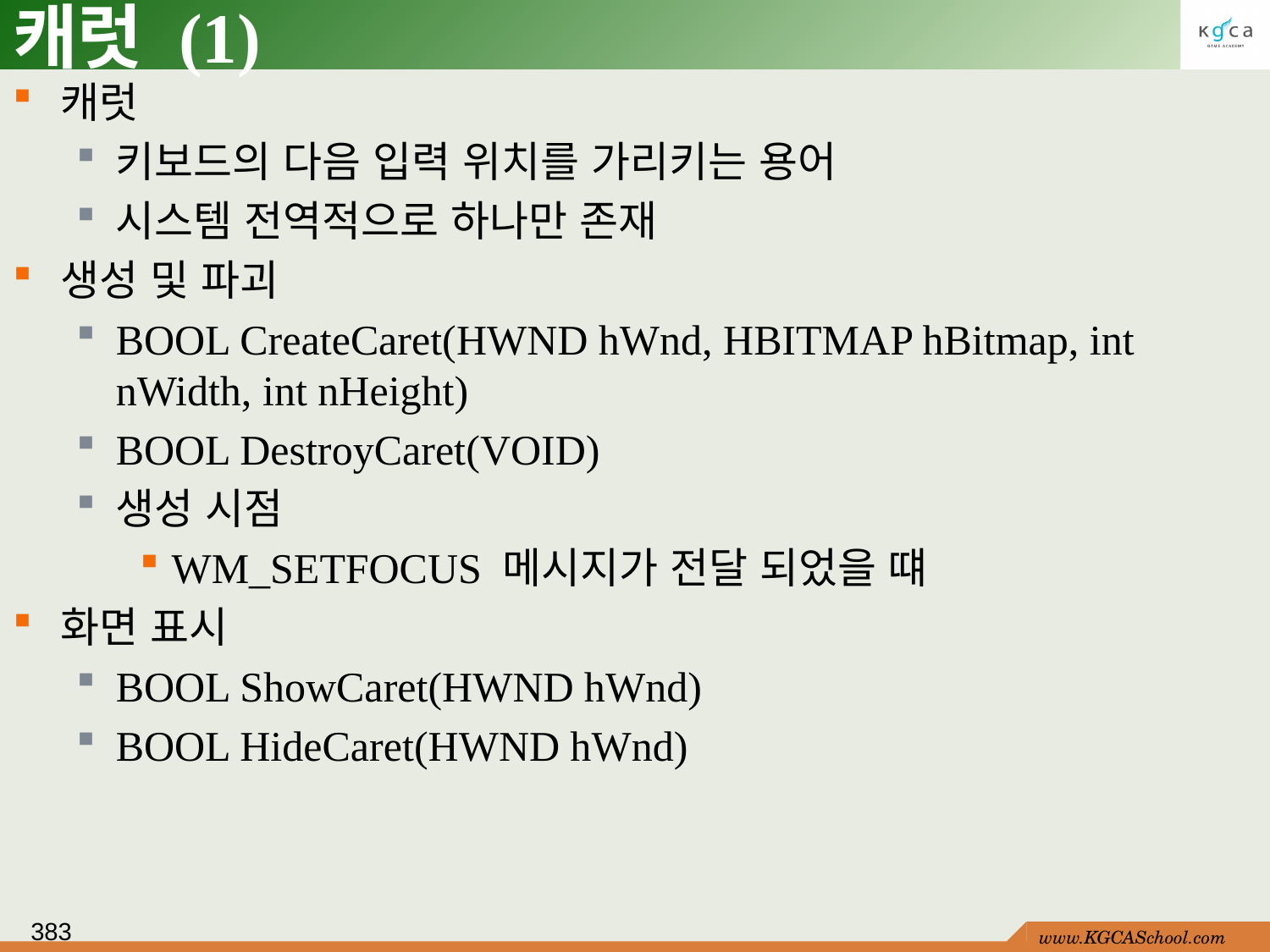

# 캐럿 (1)
캐럿
키보드의 다음 입력 위치를 가리키는 용어
시스템 전역적으로 하나만 존재
생성 및 파괴
BOOL CreateCaret(HWND hWnd, HBITMAP hBitmap, int nWidth, int nHeight)
BOOL DestroyCaret(VOID)
생성 시점
WM_SETFOCUS 메시지가 전달 되었을 떄
화면 표시
BOOL ShowCaret(HWND hWnd)
BOOL HideCaret(HWND hWnd)
383